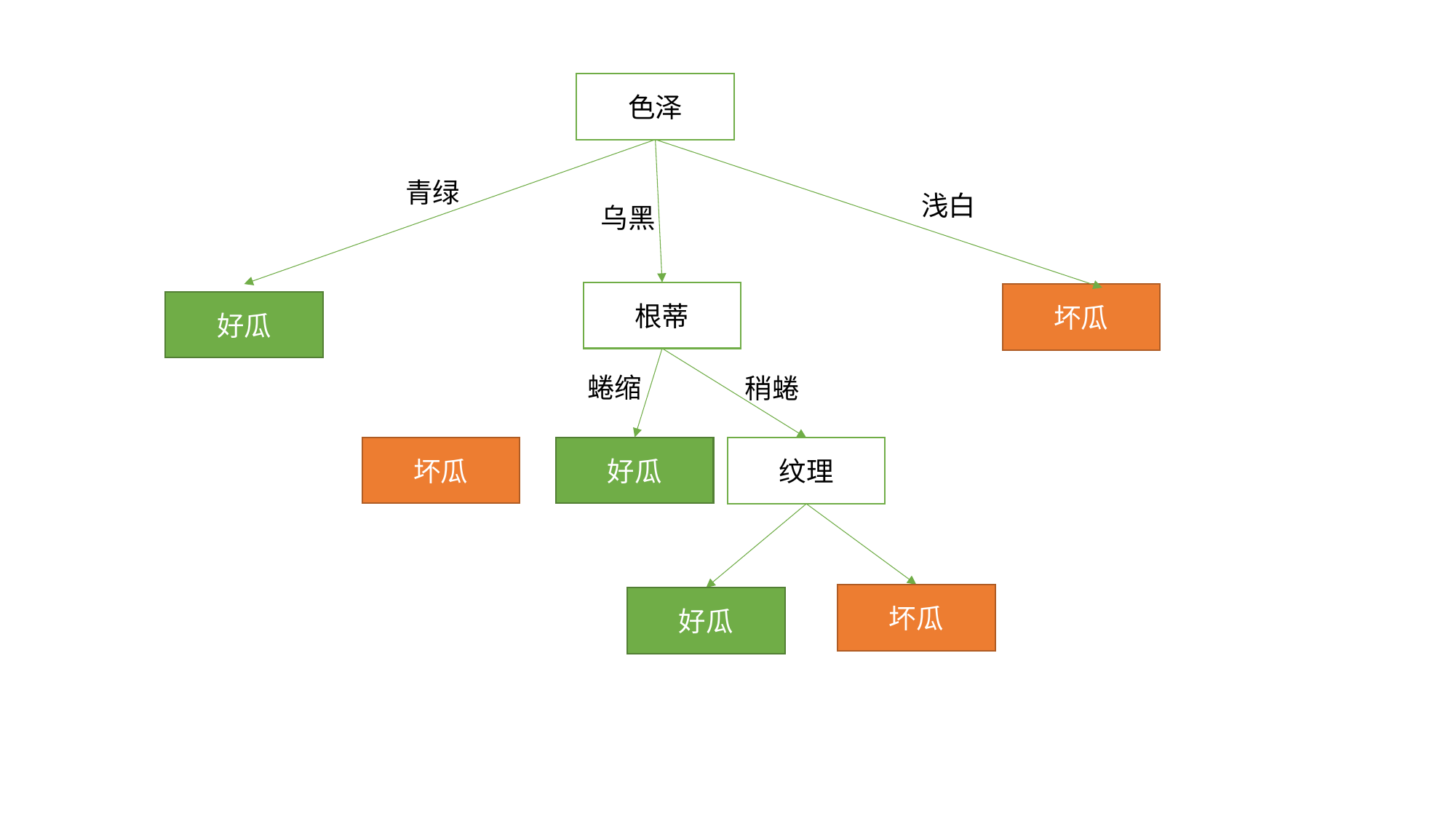

色泽
青绿
浅白
乌黑
根蒂
坏瓜
好瓜
蜷缩
稍蜷
坏瓜
好瓜
纹理
坏瓜
好瓜